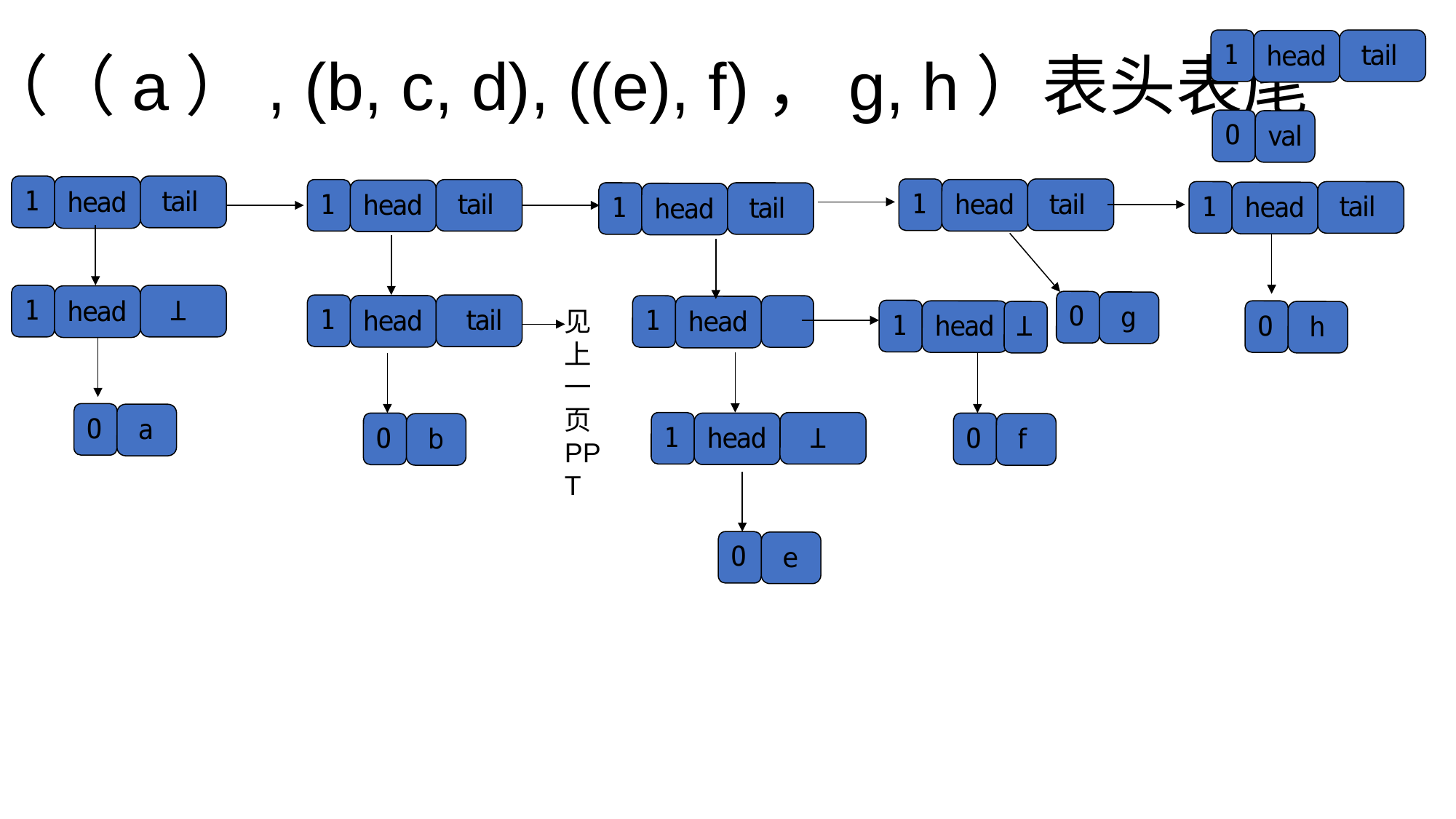

1
 tail
head
（（a）, (b, c, d), ((e), f)，g, h）表头表尾
0
val
1
 tail
head
1
 tail
1
 tail
head
head
1
 tail
head
1
 tail
head
1
  Ʇ
head
0
 g
1
  tail
head
1

head
见上一页PPT
1
head
0
Ʇ
 h
0
 a
1
  Ʇ
head
0
0
 b
 f
0
 e